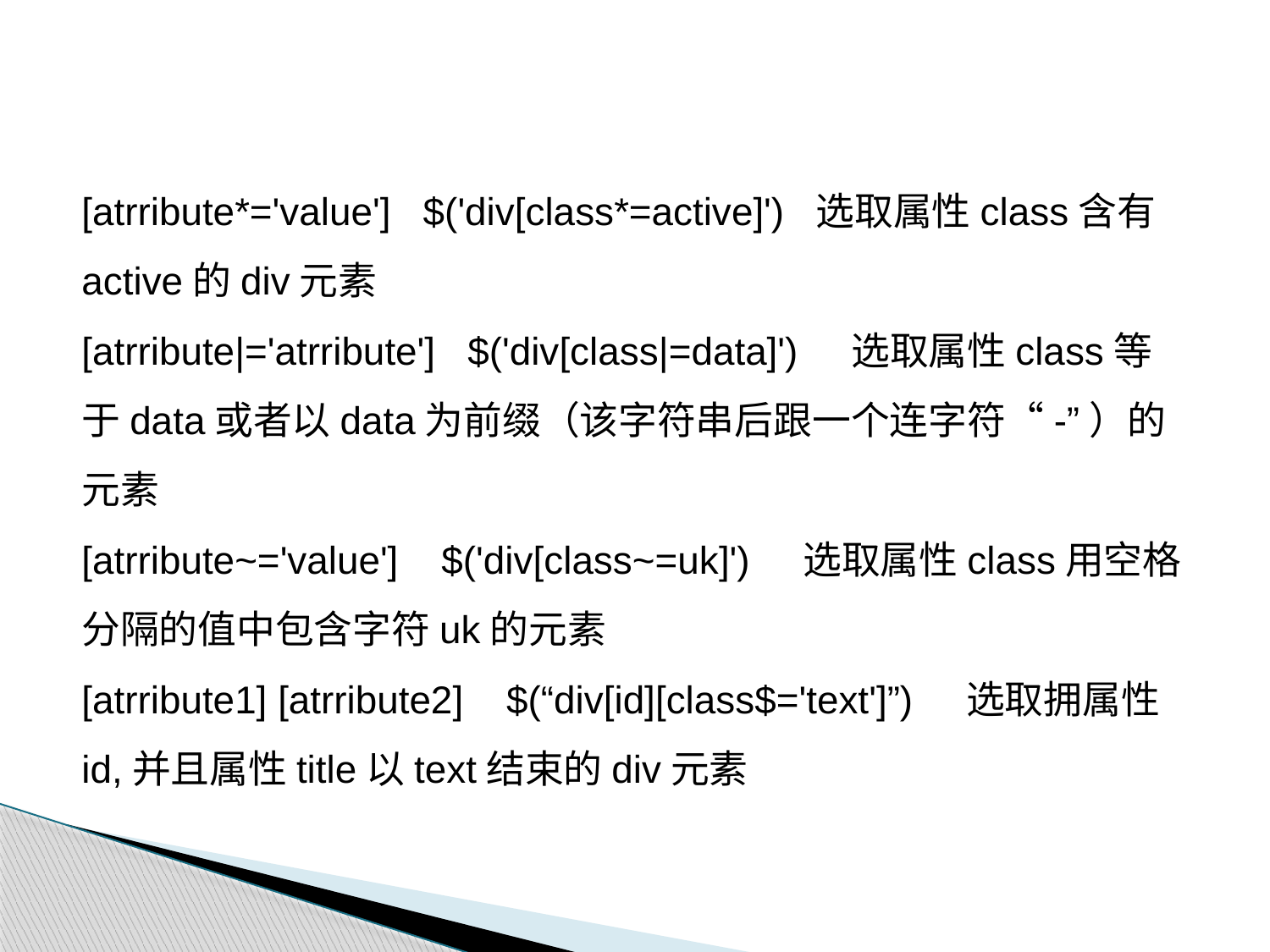

[atrribute*='value']   $('div[class*=active]')  选取属性class含有active的div元素
[atrribute|='atrribute']   $('div[class|=data]')    选取属性class等于data或者以data为前缀（该字符串后跟一个连字符“-”）的元素
[atrribute~='value']    $('div[class~=uk]')    选取属性class用空格分隔的值中包含字符uk的元素
[atrribute1] [atrribute2]    $(“div[id][class$='text']”)    选取拥属性id,并且属性title以text结束的div元素